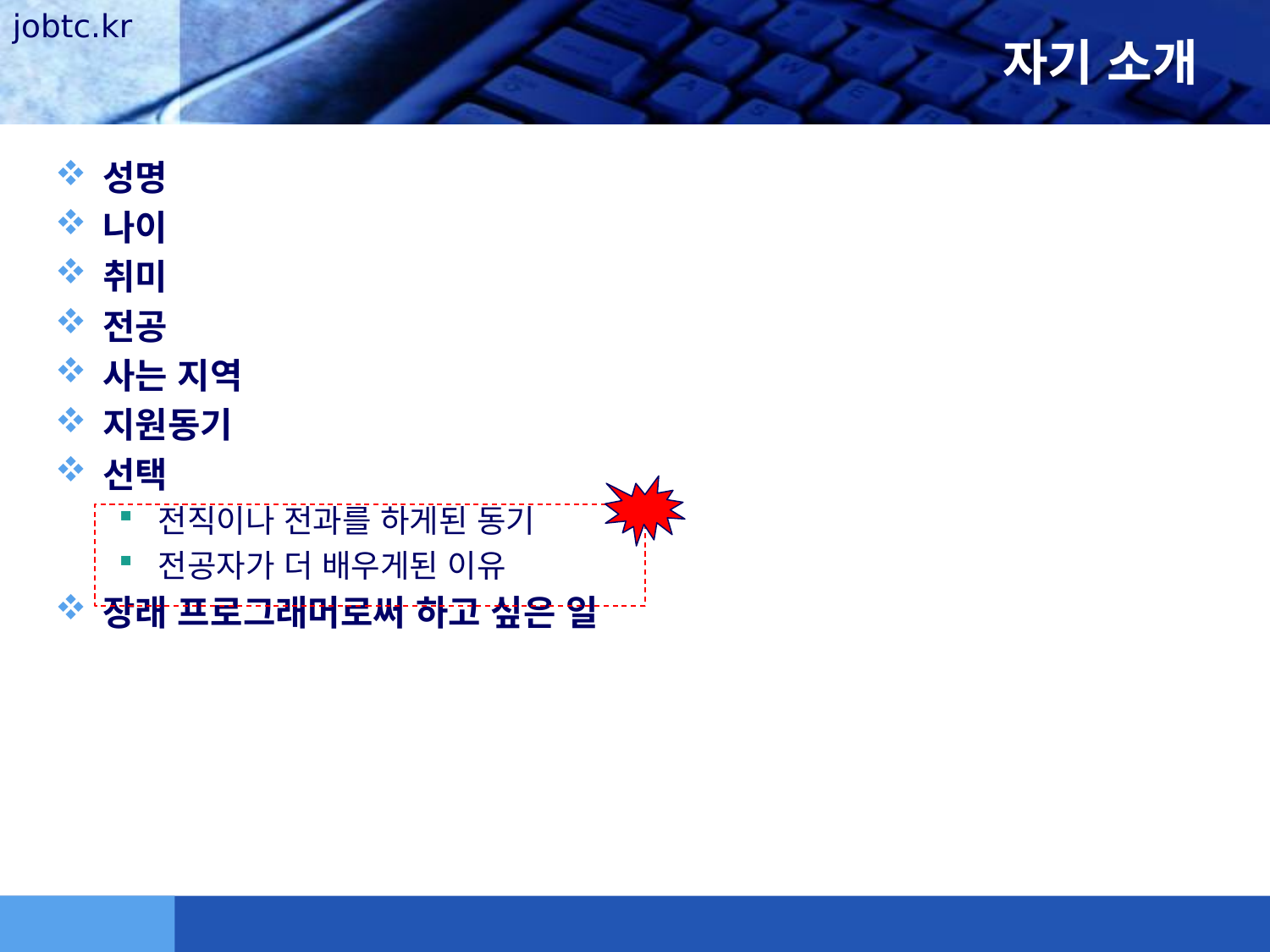

# 자기 소개
성명
나이
취미
전공
사는 지역
지원동기
선택
전직이나 전과를 하게된 동기
전공자가 더 배우게된 이유
장래 프로그래머로써 하고 싶은 일